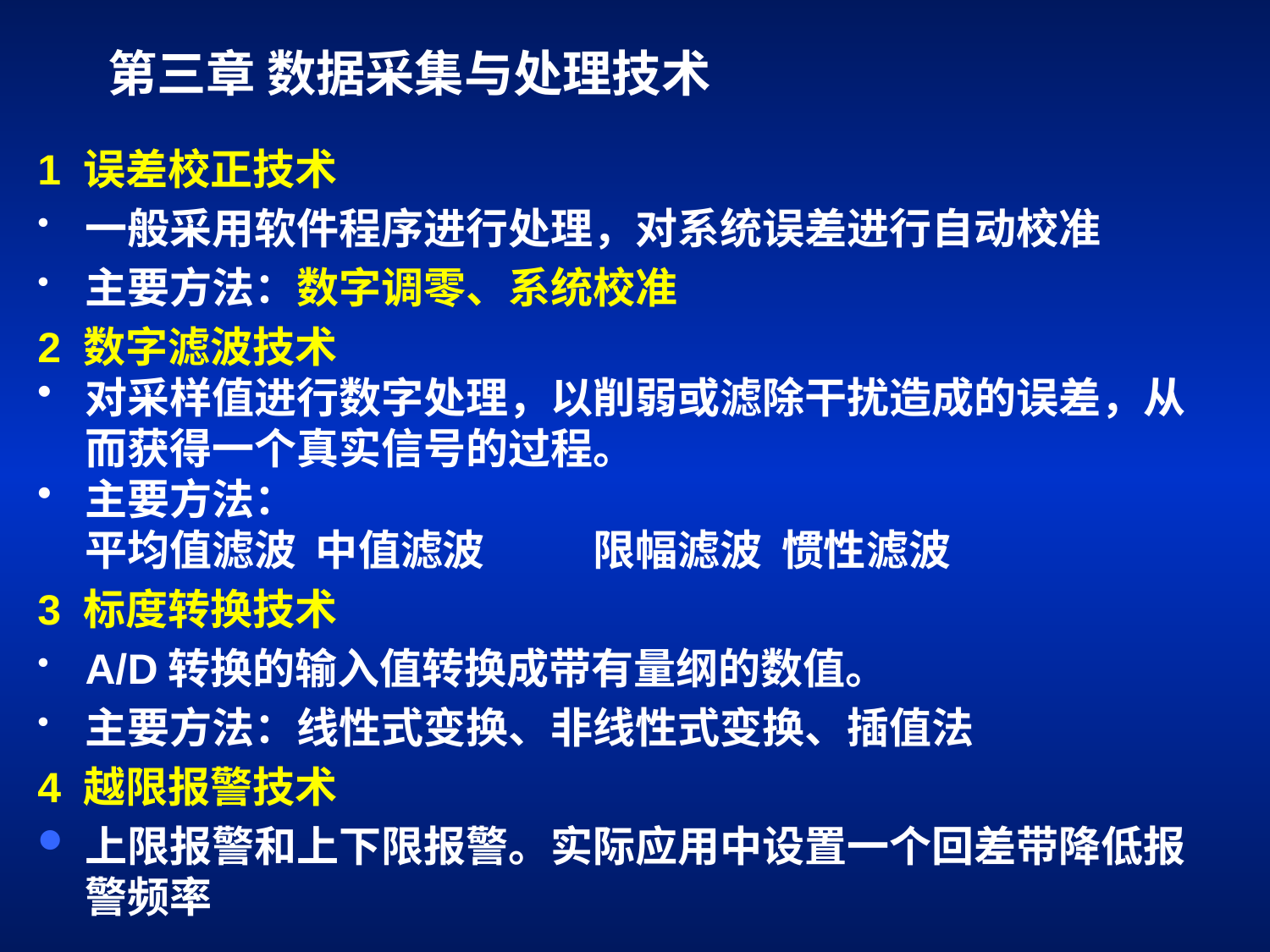

第三章 数据采集与处理技术
1 误差校正技术
一般采用软件程序进行处理，对系统误差进行自动校准
主要方法：数字调零、系统校准
2 数字滤波技术
对采样值进行数字处理，以削弱或滤除干扰造成的误差，从而获得一个真实信号的过程。
主要方法：
	平均值滤波  中值滤波	限幅滤波  惯性滤波
3 标度转换技术
A/D转换的输入值转换成带有量纲的数值。
主要方法：线性式变换、非线性式变换、插值法
4 越限报警技术
上限报警和上下限报警。实际应用中设置一个回差带降低报警频率